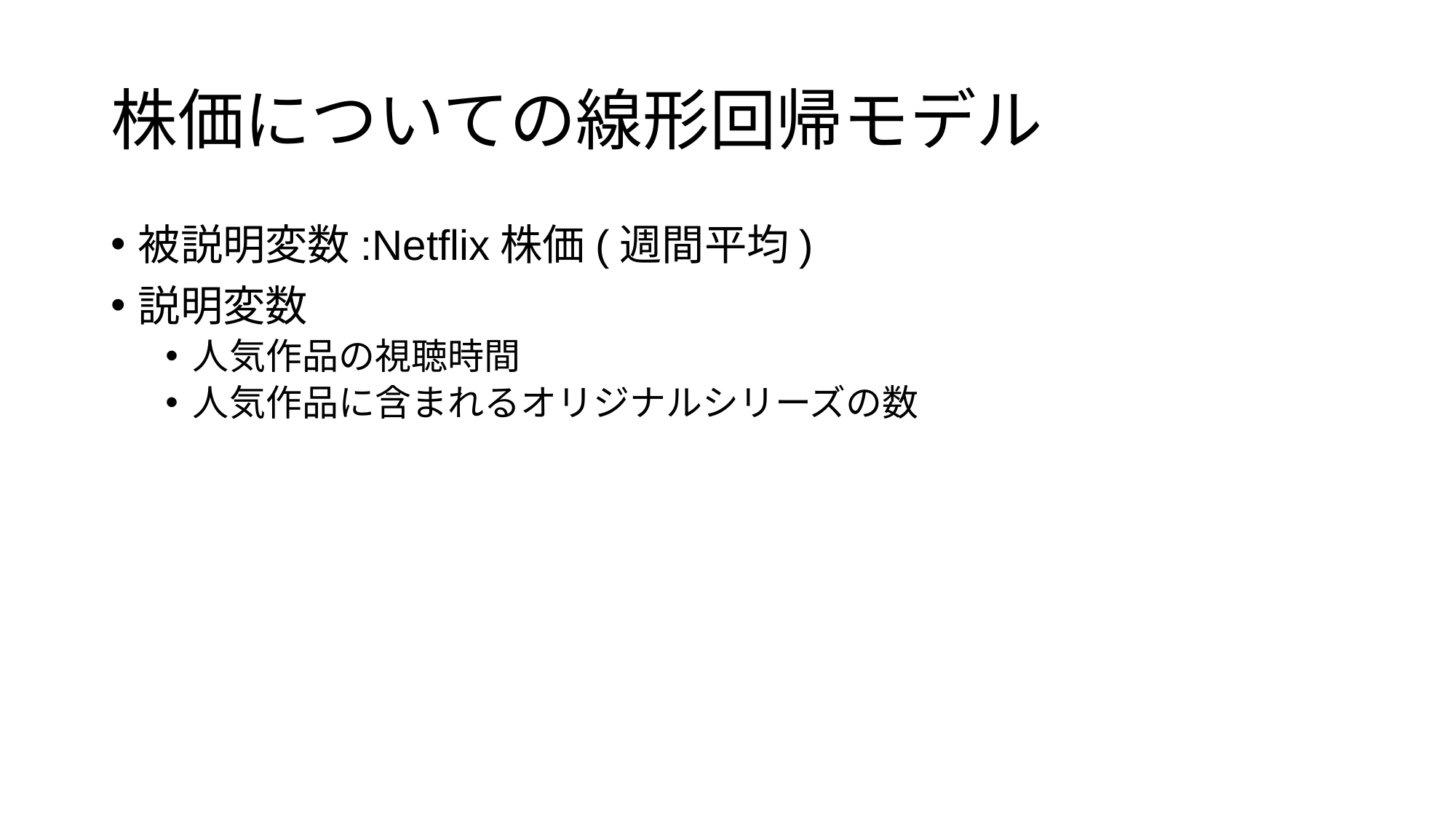

# 株価についての線形回帰モデル
被説明変数:Netflix株価(週間平均)
説明変数
人気作品の視聴時間
人気作品に含まれるオリジナルシリーズの数